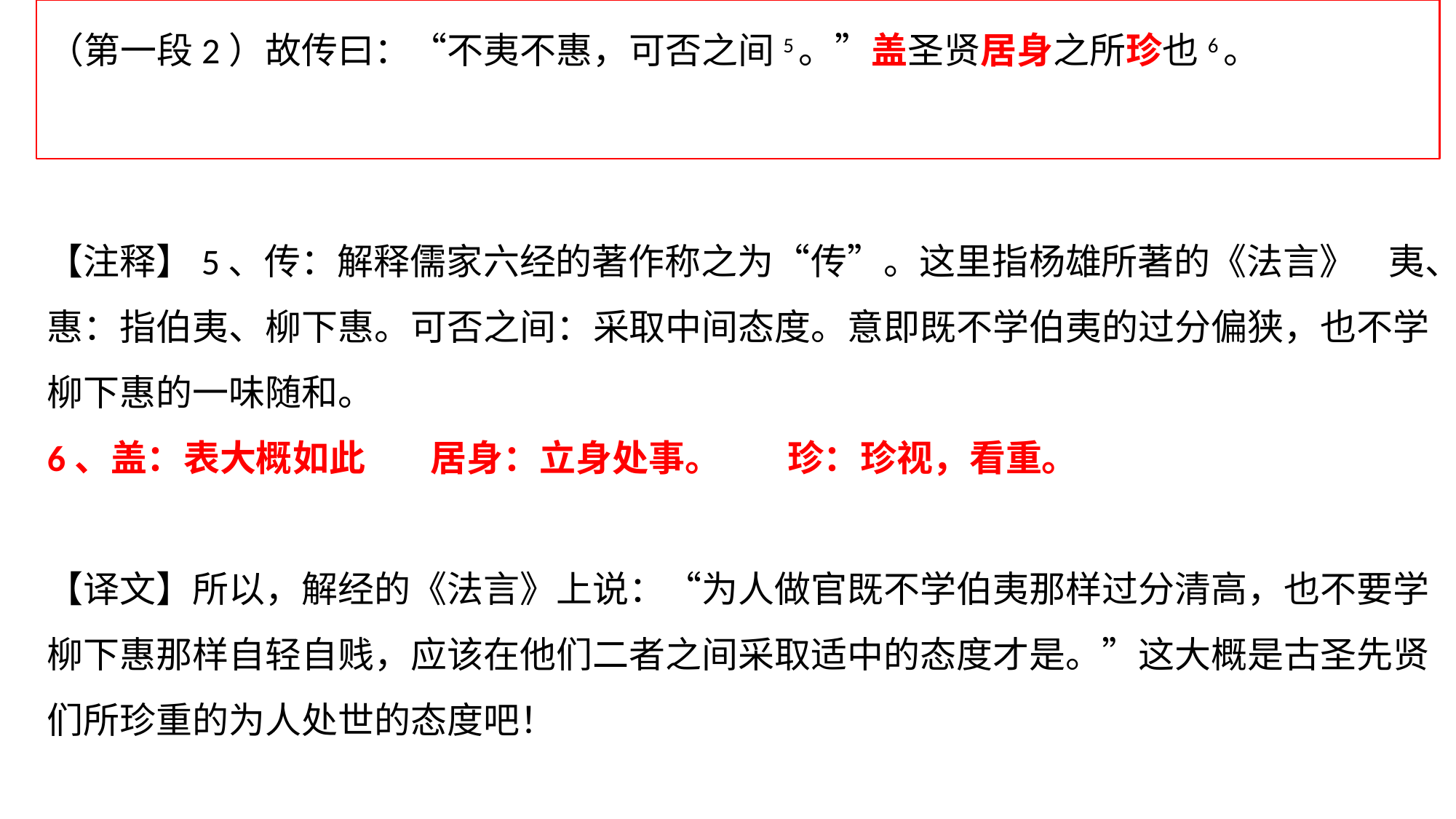

（第一段2）故传曰：“不夷不惠，可否之间5。”盖圣贤居身之所珍也6。
【注释】5、传：解释儒家六经的著作称之为“传”。这里指杨雄所著的《法言》    夷、惠：指伯夷、柳下惠。可否之间：采取中间态度。意即既不学伯夷的过分偏狭，也不学柳下惠的一味随和。
6、盖：表大概如此        居身：立身处事。        珍：珍视，看重。

【译文】所以，解经的《法言》上说：“为人做官既不学伯夷那样过分清高，也不要学柳下惠那样自轻自贱，应该在他们二者之间采取适中的态度才是。”这大概是古圣先贤们所珍重的为人处世的态度吧！